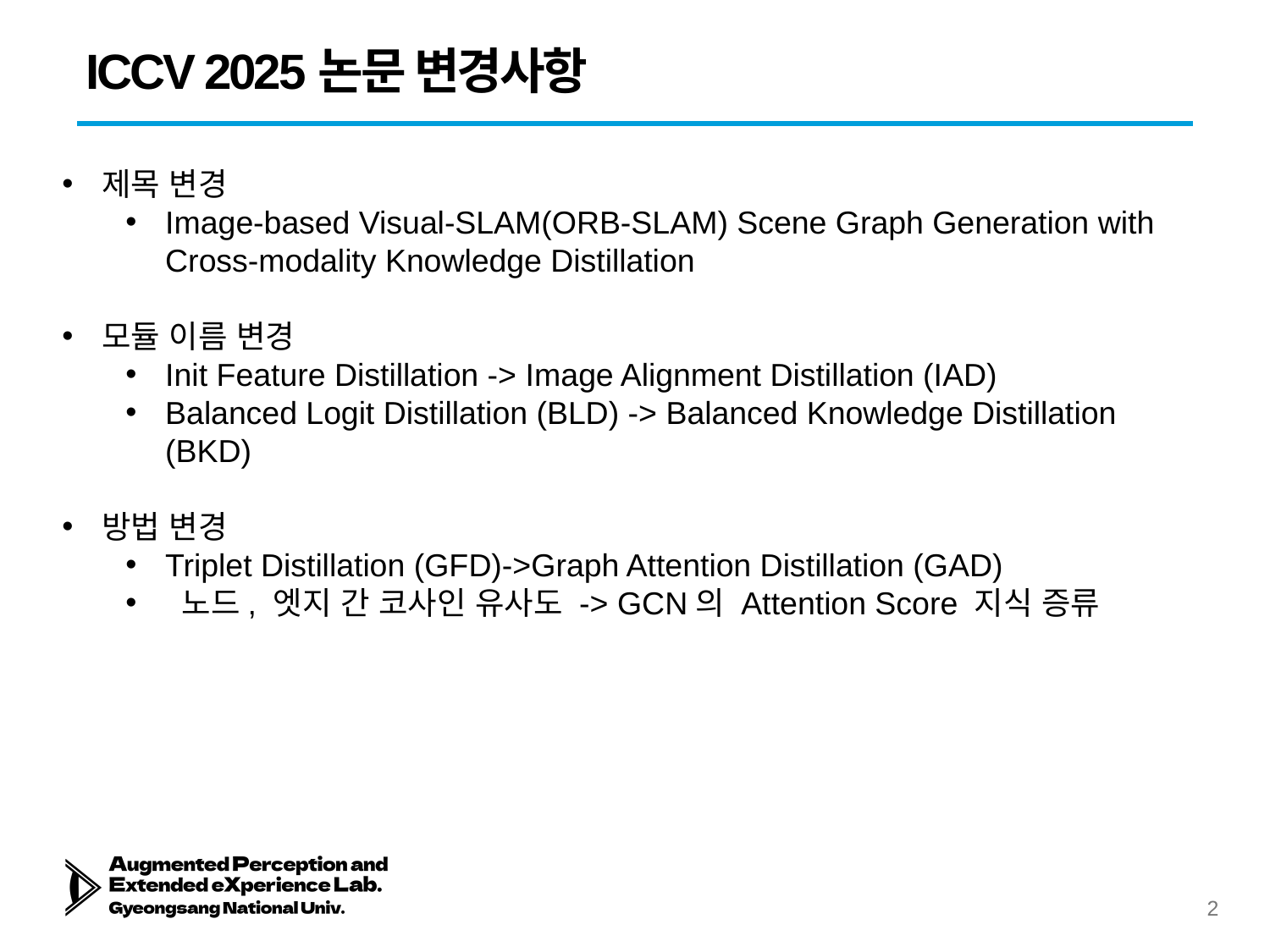

# ICCV 2025논문 변경사항
제목 변경
Image-based Visual-SLAM(ORB-SLAM) Scene Graph Generation with Cross-modality Knowledge Distillation

모듈 이름 변경
Init Feature Distillation -> Image Alignment Distillation (IAD)
Balanced Logit Distillation (BLD) -> Balanced Knowledge Distillation (BKD)

방법 변경
Triplet Distillation (GFD)->Graph Attention Distillation (GAD)
 노드, 엣지 간 코사인 유사도 -> GCN의 Attention Score 지식 증류
2